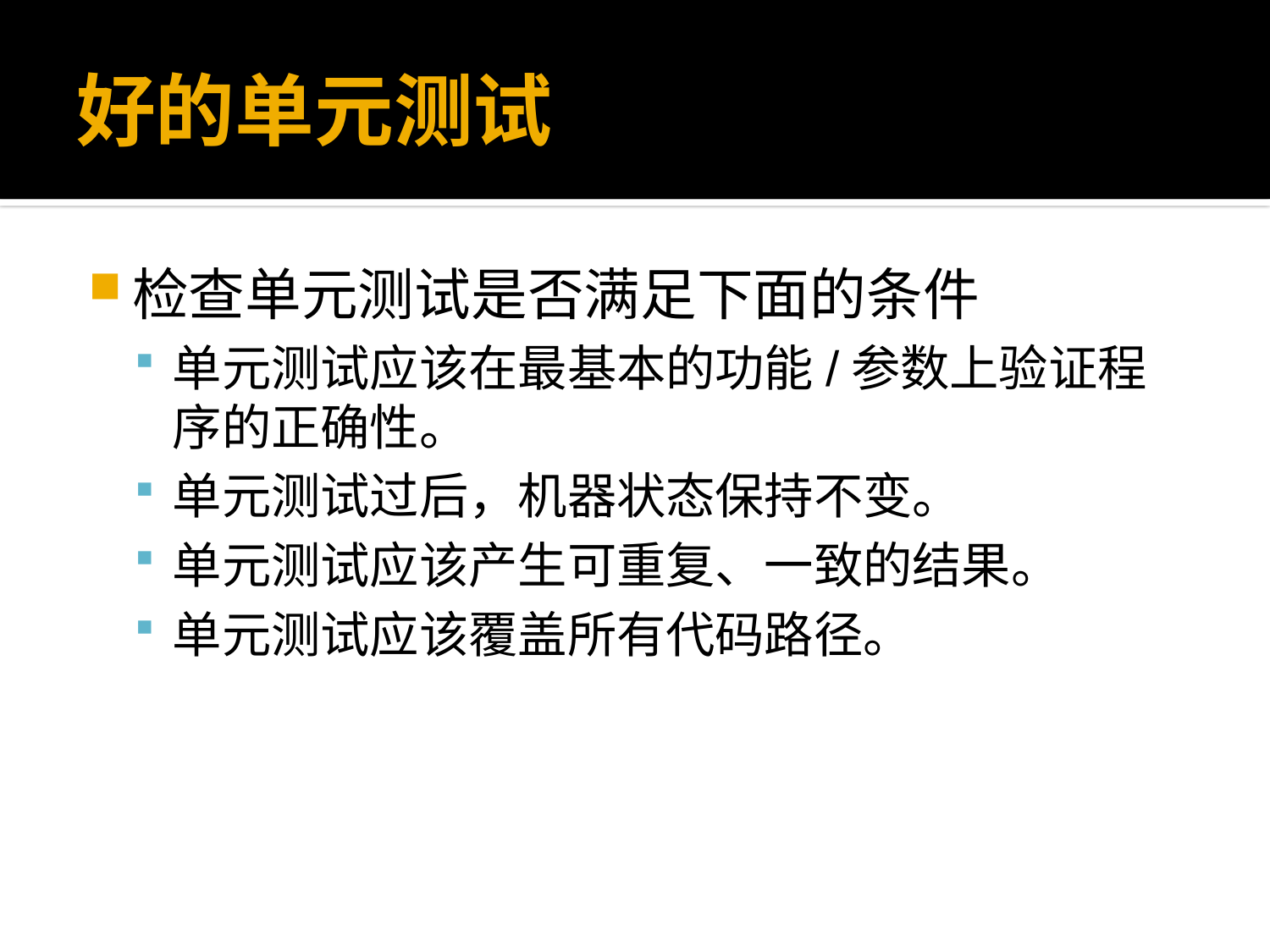

# 好的单元测试
检查单元测试是否满足下面的条件
单元测试应该在最基本的功能/参数上验证程序的正确性。
单元测试过后，机器状态保持不变。
单元测试应该产生可重复、一致的结果。
单元测试应该覆盖所有代码路径。